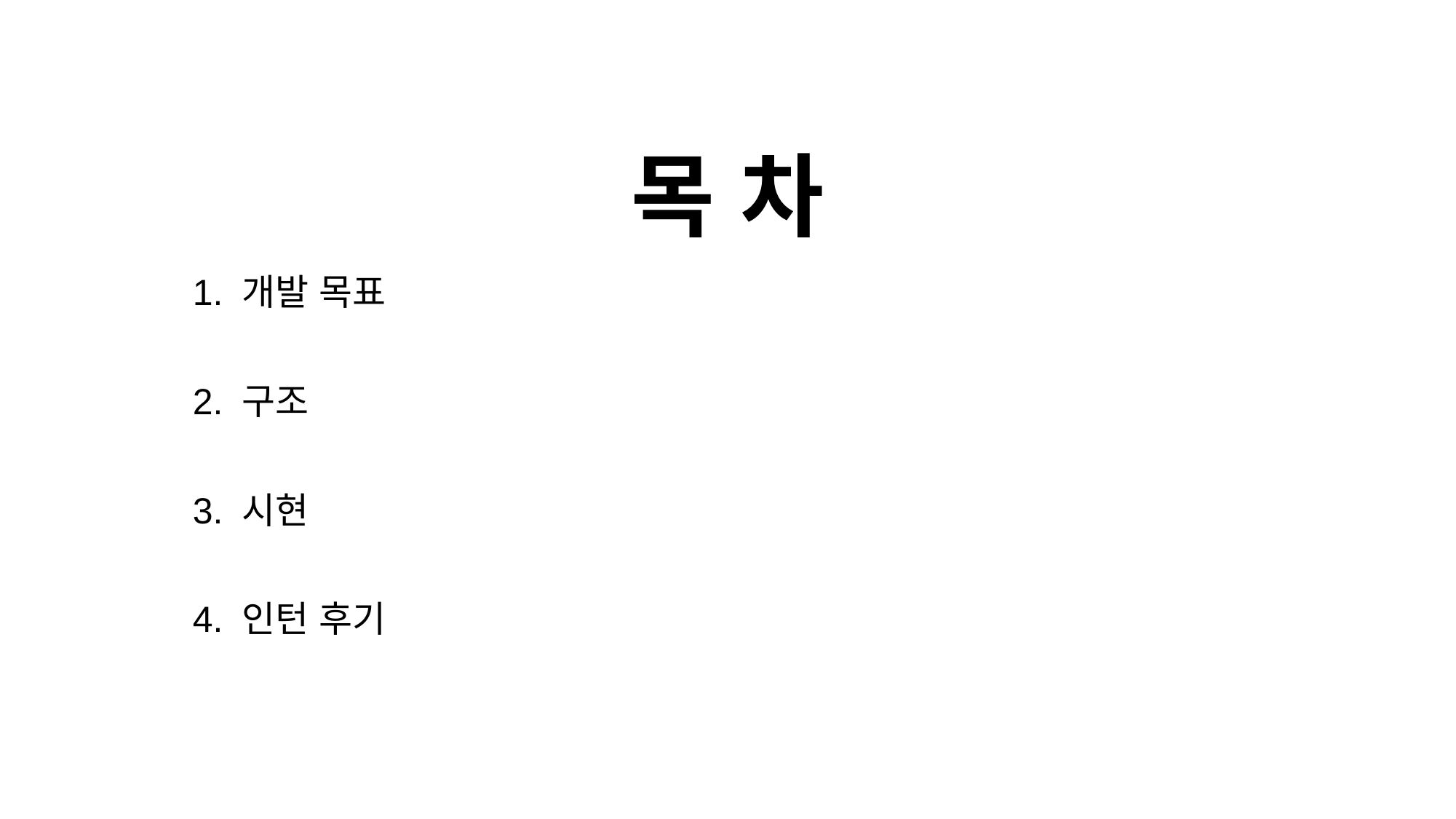

# 목 차
1. 개발 목표

2. 구조

3. 시현

4. 인턴 후기